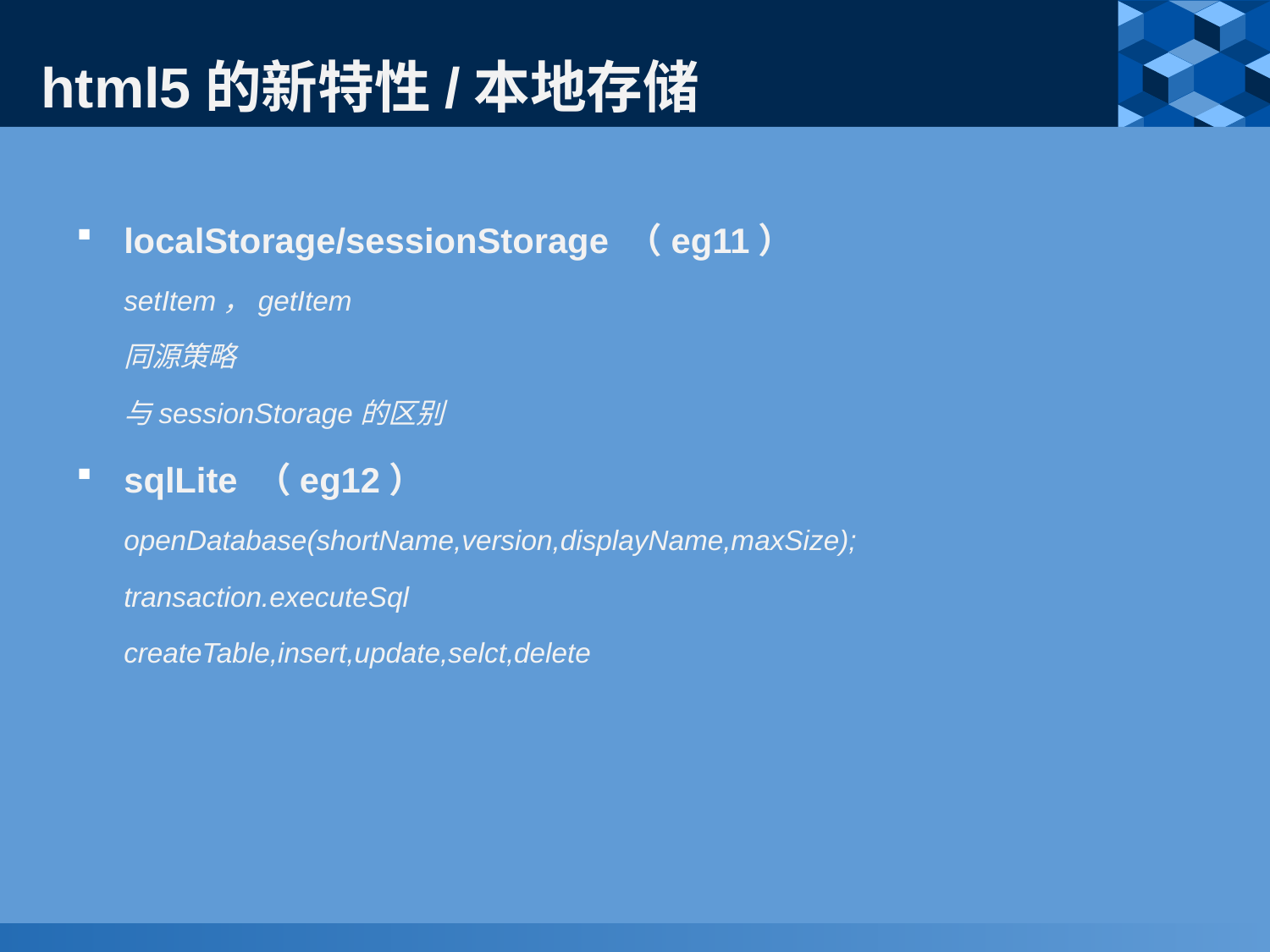

# html5的新特性/本地存储
localStorage/sessionStorage （eg11）
	setItem，getItem
	同源策略
	与sessionStorage的区别
sqlLite （eg12）
	openDatabase(shortName,version,displayName,maxSize);
	transaction.executeSql
	createTable,insert,update,selct,delete